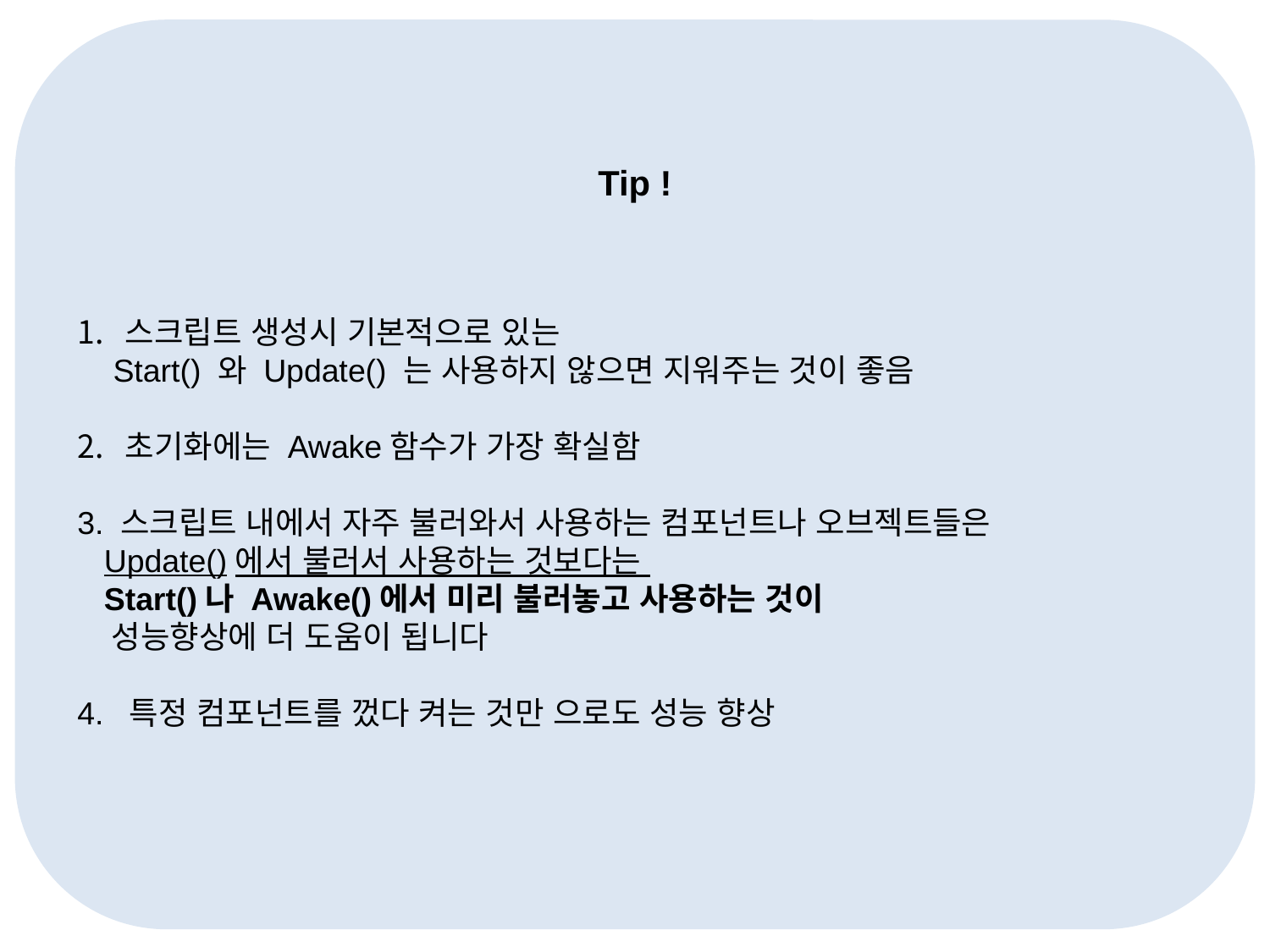

Tip !
스크립트 생성시 기본적으로 있는
    Start() 와 Update() 는 사용하지 않으면 지워주는 것이 좋음

초기화에는 Awake함수가 가장 확실함

3. 스크립트 내에서 자주 불러와서 사용하는 컴포넌트나 오브젝트들은
   Update()에서 불러서 사용하는 것보다는
   Start()나 Awake()에서 미리 불러놓고 사용하는 것이
   성능향상에 더 도움이 됩니다

4.  특정 컴포넌트를 껐다 켜는 것만 으로도 성능 향상